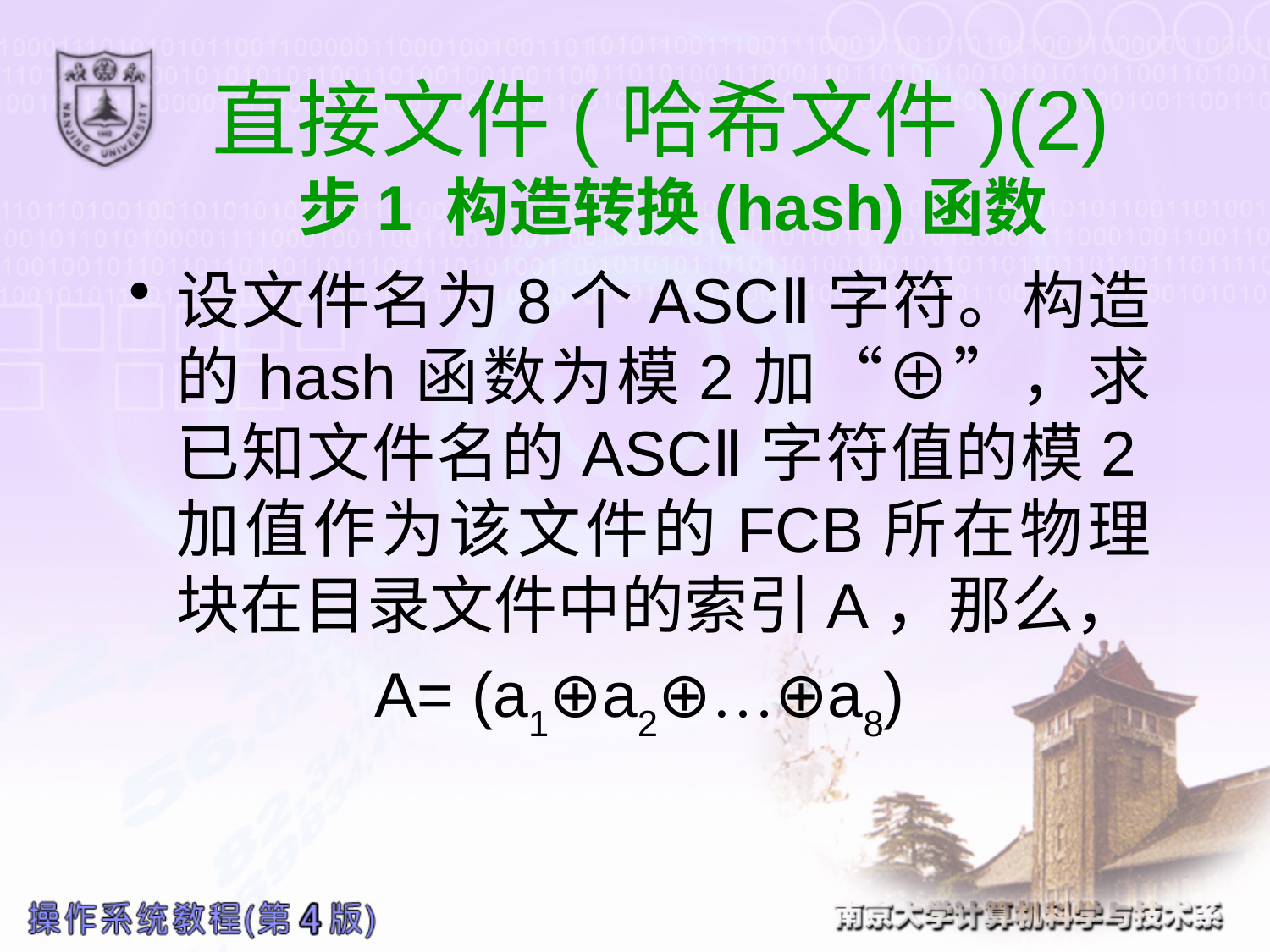

# 直接文件(哈希文件)(2) 步1 构造转换(hash)函数
设文件名为8个ASCⅡ字符。构造的hash函数为模2加“⊕”，求已知文件名的ASCⅡ字符值的模2加值作为该文件的FCB所在物理块在目录文件中的索引A，那么，
              A= (a1⊕a2⊕…⊕a8)